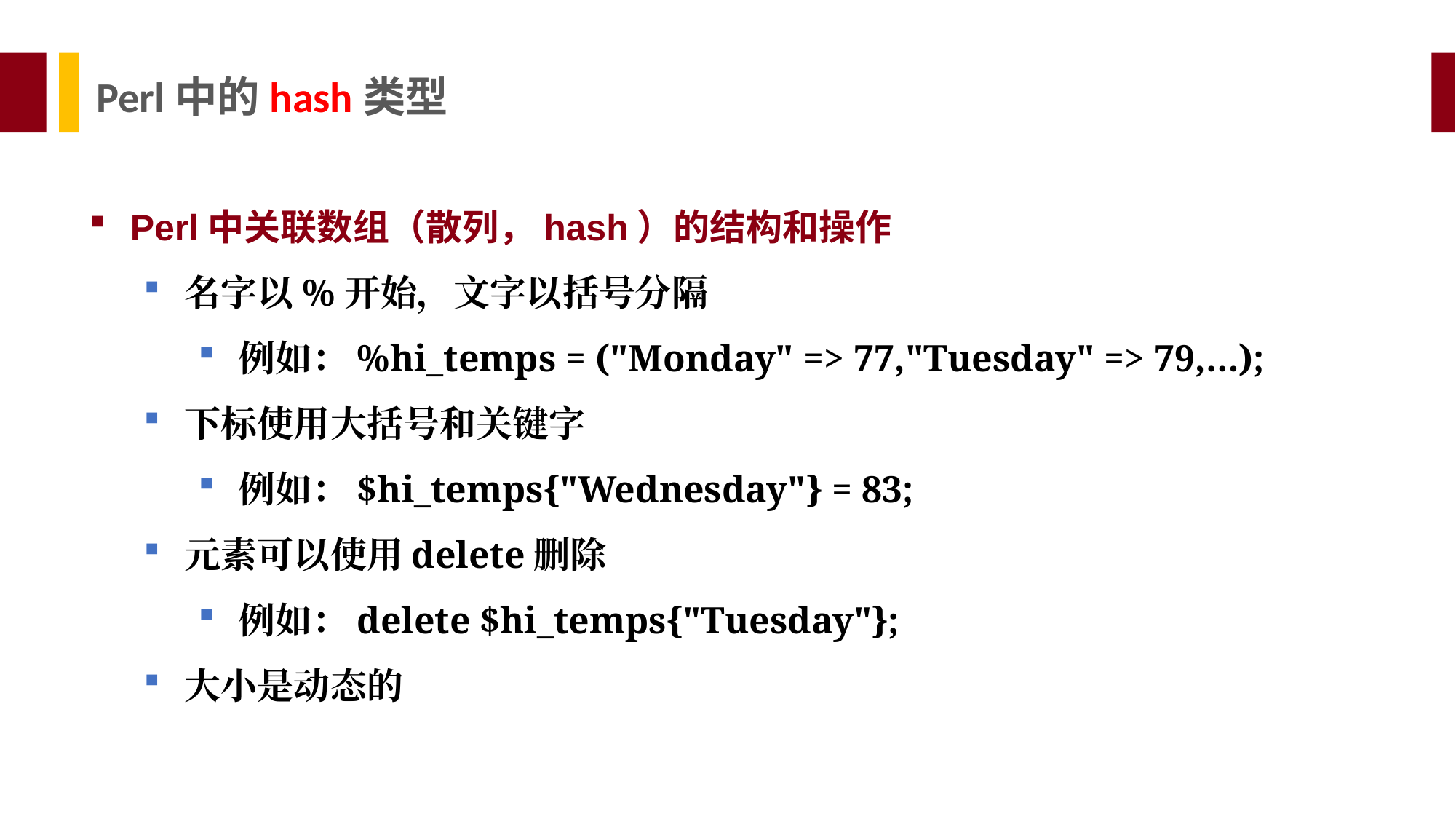

Perl中的hash类型
Perl中关联数组（散列，hash）的结构和操作
名字以%开始，文字以括号分隔
例如：%hi_temps = ("Monday" => 77,"Tuesday" => 79,…);
下标使用大括号和关键字
例如：$hi_temps{"Wednesday"} = 83;
元素可以使用delete删除
例如：delete $hi_temps{"Tuesday"};
大小是动态的